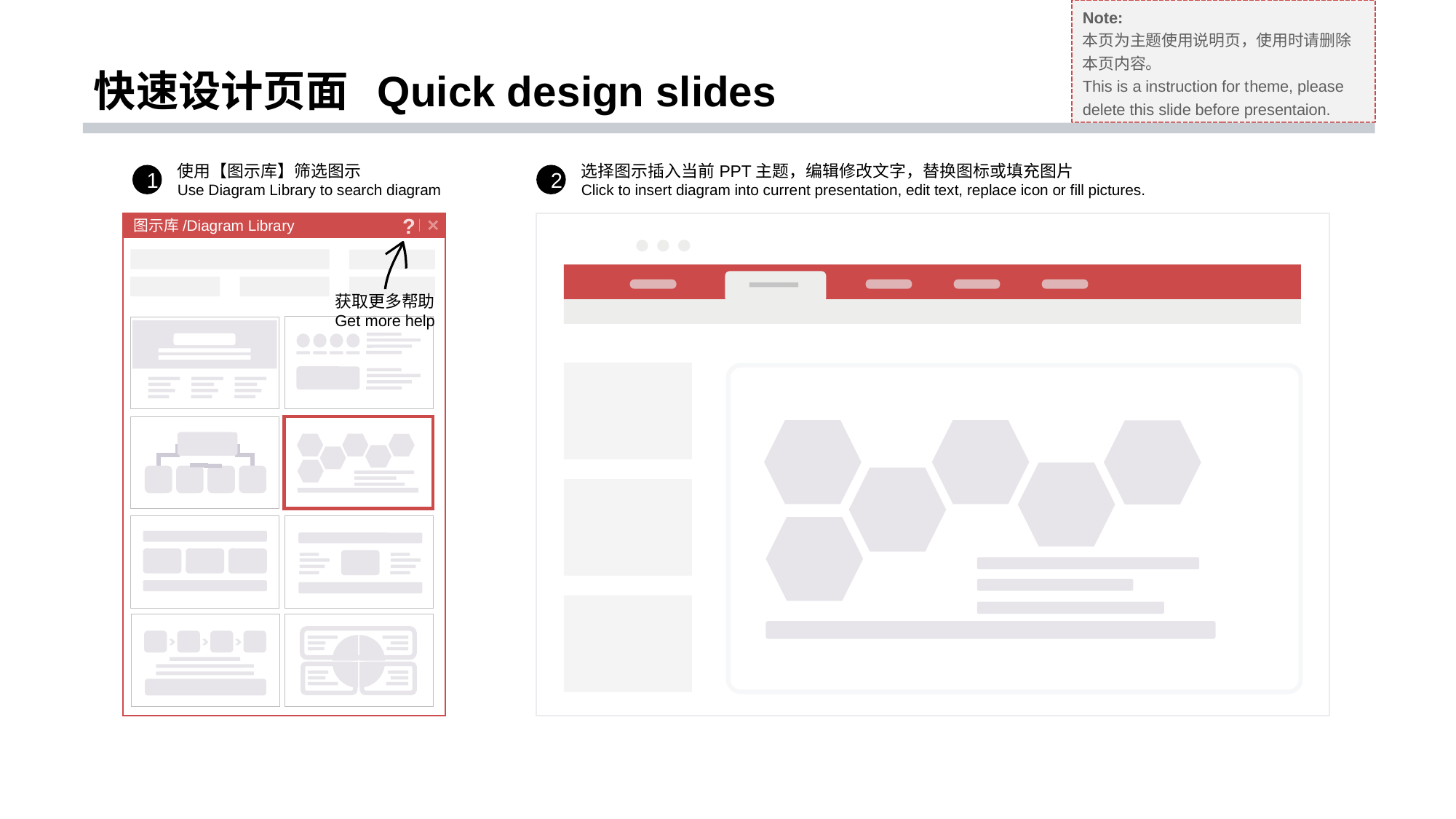

Note:
本页为主题使用说明页，使用时请删除本页内容。
This is a instruction for t heme, please delete this slide before presentaion.
快速设计页面  Quick de sign slides

使用【图示库】筛选图示
Use Diagram Li brary to search diagram
选择图示插入当前PPT主题，编辑修改文字，替换图标或填充图片
Click to insert diagram into curre nt presentation, edit text, replace icon or fill pictures.
1
2

图示库/Diagram Libra ry

?

获取更多帮助
Get  more help